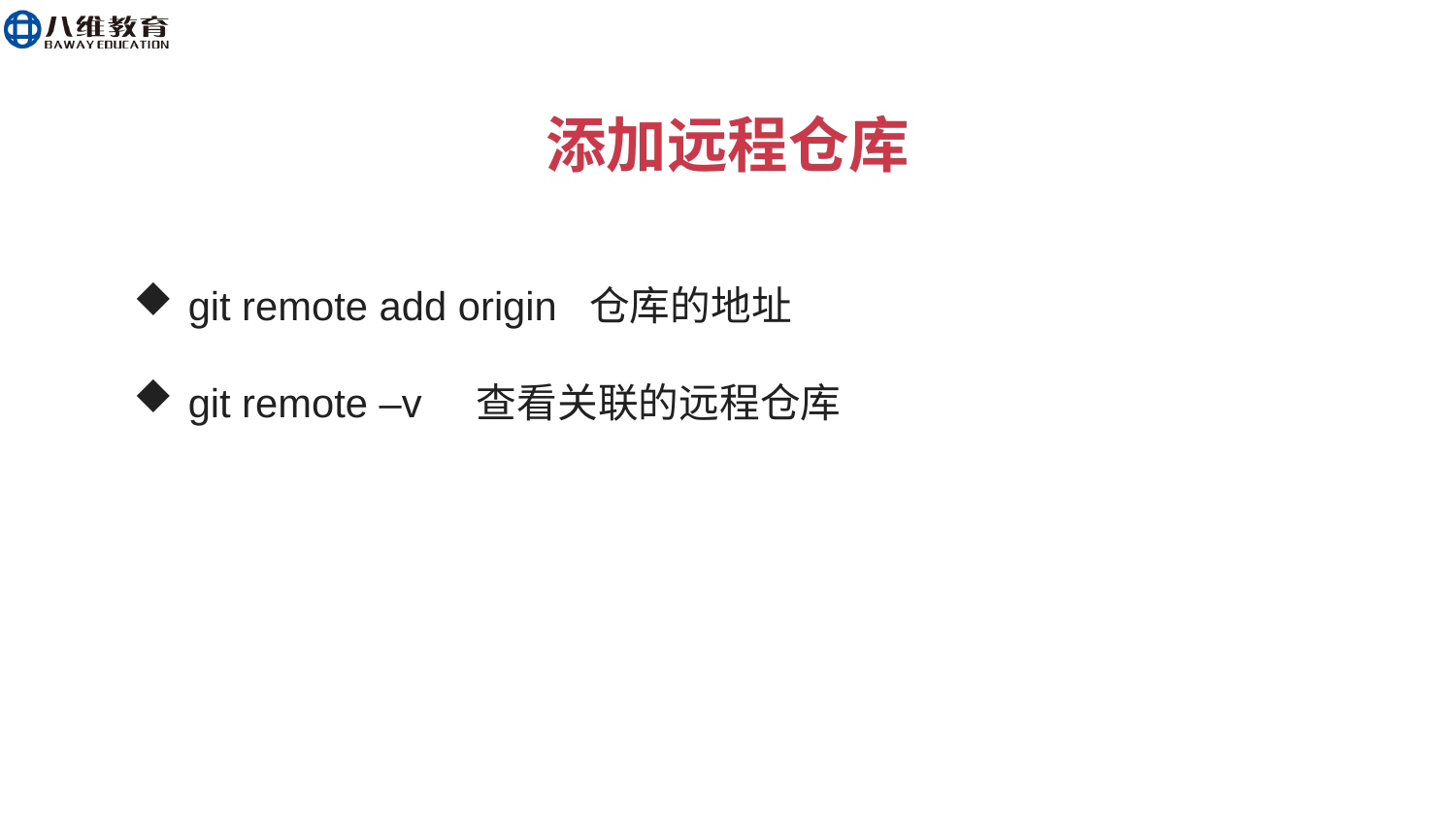

添加远程仓库
git remote add origin  仓库的地址

git remote –v    查看关联的远程仓库